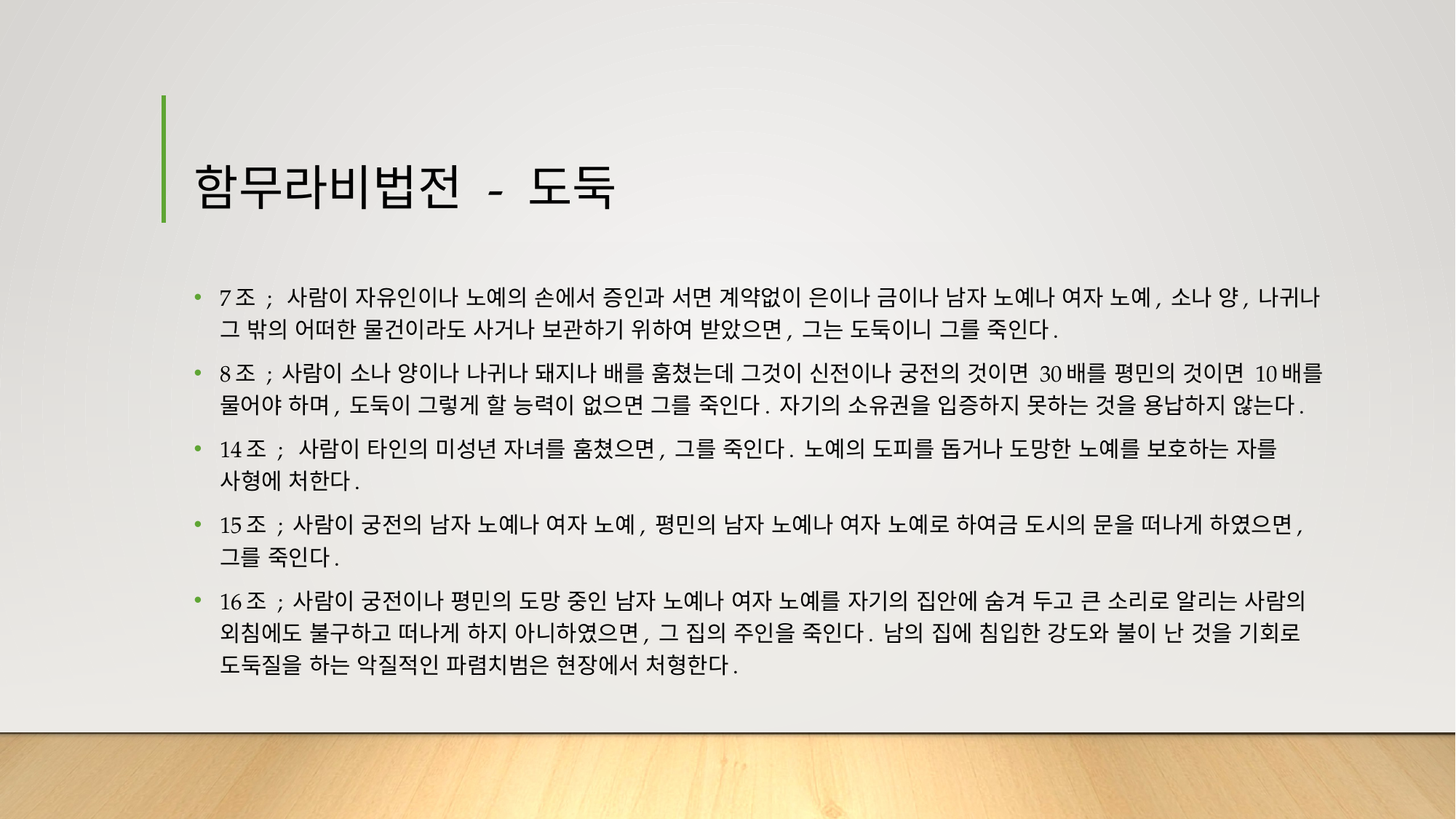

# 함무라비법전 - 도둑
7조 ;  사람이 자유인이나 노예의 손에서 증인과 서면 계약없이 은이나 금이나 남자 노예나 여자 노예, 소나 양, 나귀나 그 밖의 어떠한 물건이라도 사거나 보관하기 위하여 받았으면, 그는 도둑이니 그를 죽인다.
8조 ; 사람이 소나 양이나 나귀나 돼지나 배를 훔쳤는데 그것이 신전이나 궁전의 것이면 30배를 평민의 것이면 10배를 물어야 하며, 도둑이 그렇게 할 능력이 없으면 그를 죽인다. 자기의 소유권을 입증하지 못하는 것을 용납하지 않는다.
14조 ;  사람이 타인의 미성년 자녀를 훔쳤으면, 그를 죽인다. 노예의 도피를 돕거나 도망한 노예를 보호하는 자를 사형에 처한다.
15조 ; 사람이 궁전의 남자 노예나 여자 노예, 평민의 남자 노예나 여자 노예로 하여금 도시의 문을 떠나게 하였으면, 그를 죽인다.
16조 ; 사람이 궁전이나 평민의 도망 중인 남자 노예나 여자 노예를 자기의 집안에 숨겨 두고 큰 소리로 알리는 사람의 외침에도 불구하고 떠나게 하지 아니하였으면, 그 집의 주인을 죽인다. 남의 집에 침입한 강도와 불이 난 것을 기회로 도둑질을 하는 악질적인 파렴치범은 현장에서 처형한다.